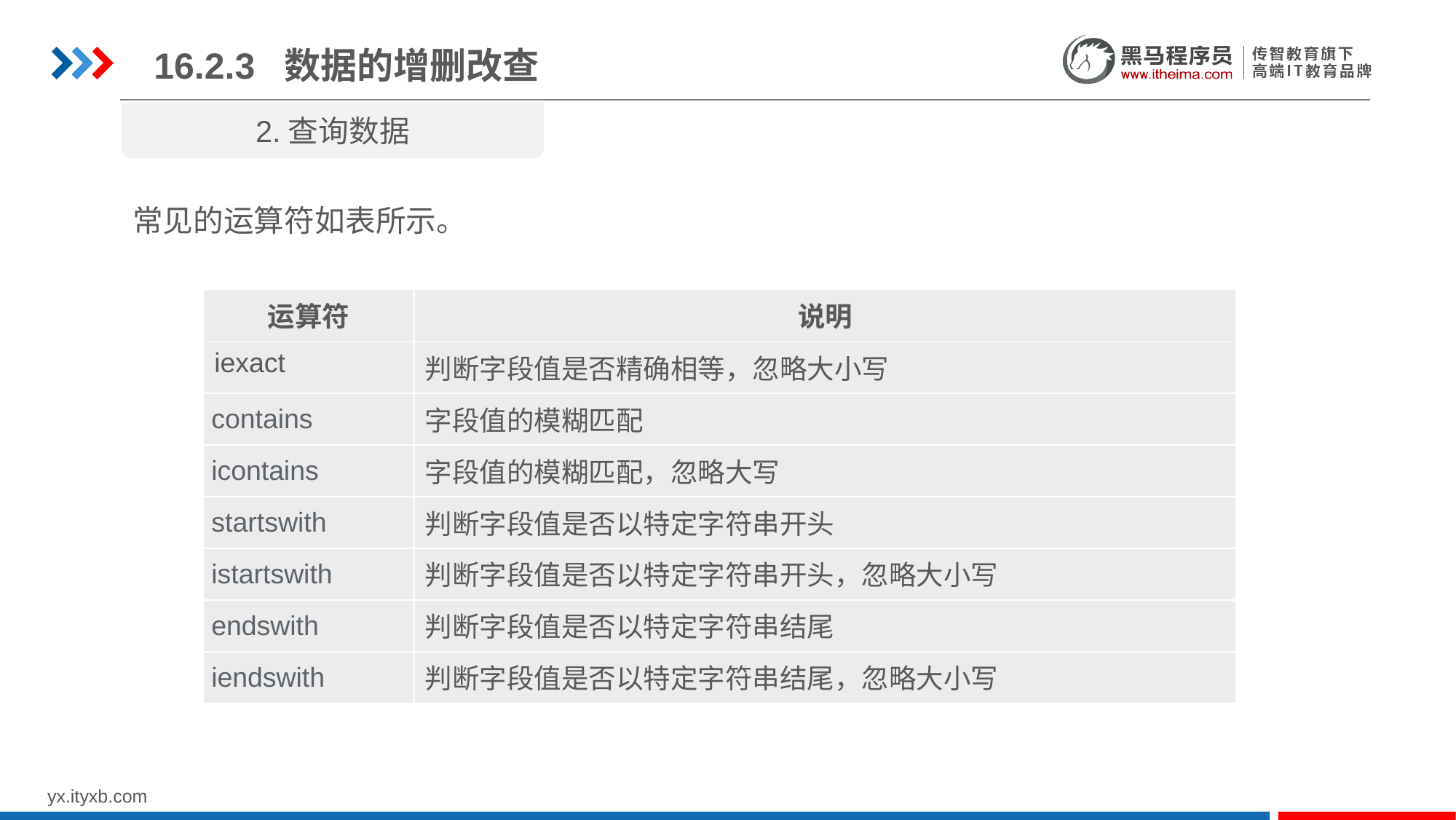

16.2.3  数据的增删改查

2.查询数据
常见的运算符如表所示。
| 运算符 | 说明 |
| --- | --- |
| iexact | 判断字段值是否精确相等，忽略大小写 |
| contains | 字段值的模糊匹配 |
| icontains | 字段值的模糊匹配，忽略大写 |
| startswith | 判断字段值是否以特定字符串开头 |
| istartswith | 判断字段值是否以特定字符串开头，忽略大小写 |
| endswith | 判断字段值是否以特定字符串结尾 |
| iendswith | 判断字段值是否以特定字符串结尾，忽略大小写 |